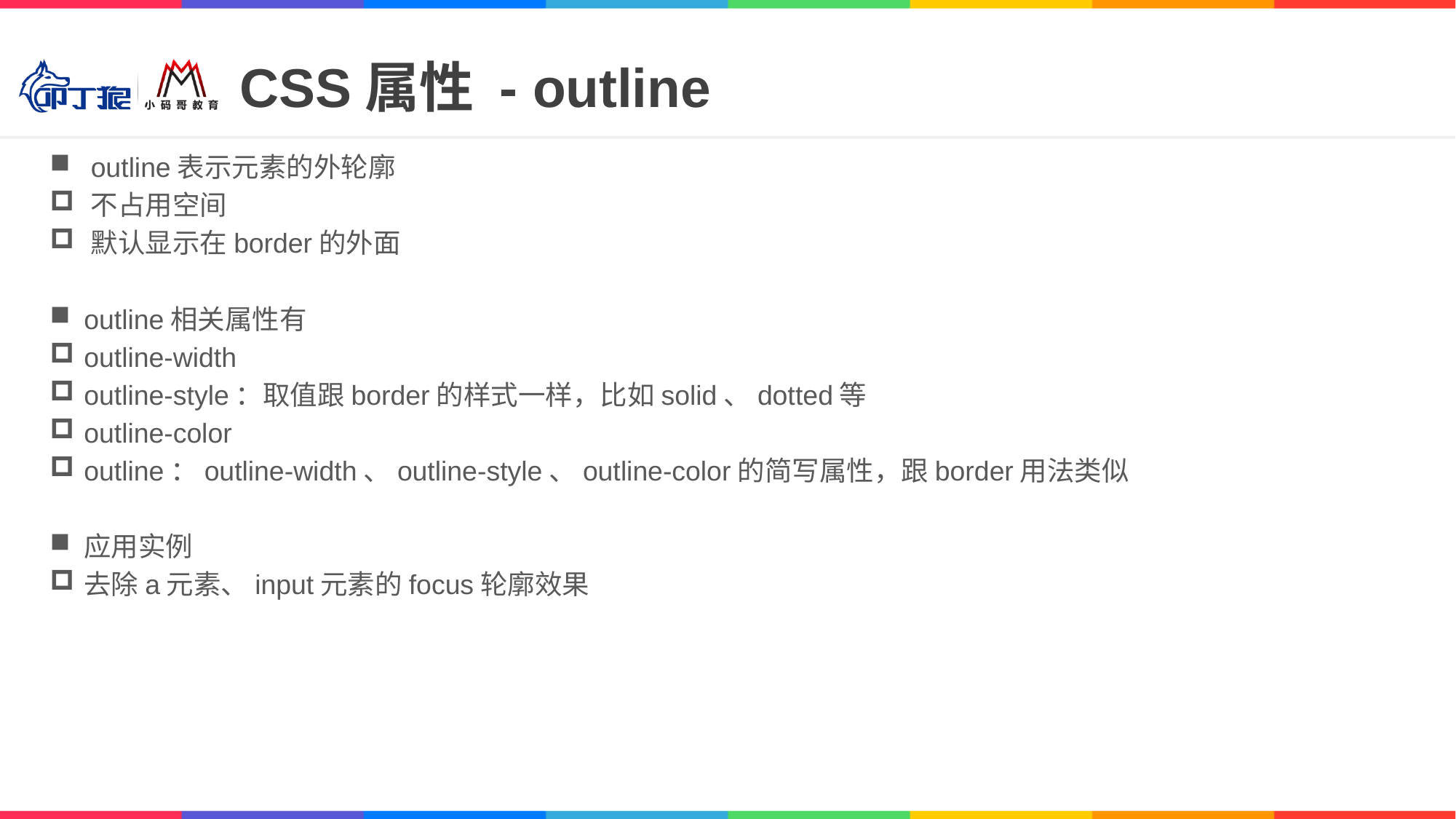

# CSS属性 - outline
outline表示元素的外轮廓
不占用空间
默认显示在border的外面

outline相关属性有
outline-width
outline-style：取值跟border的样式一样，比如solid、dotted等
outline-color
outline：outline-width、outline-style、outline-color的简写属性，跟border用法类似

应用实例
去除a元素、input元素的focus轮廓效果